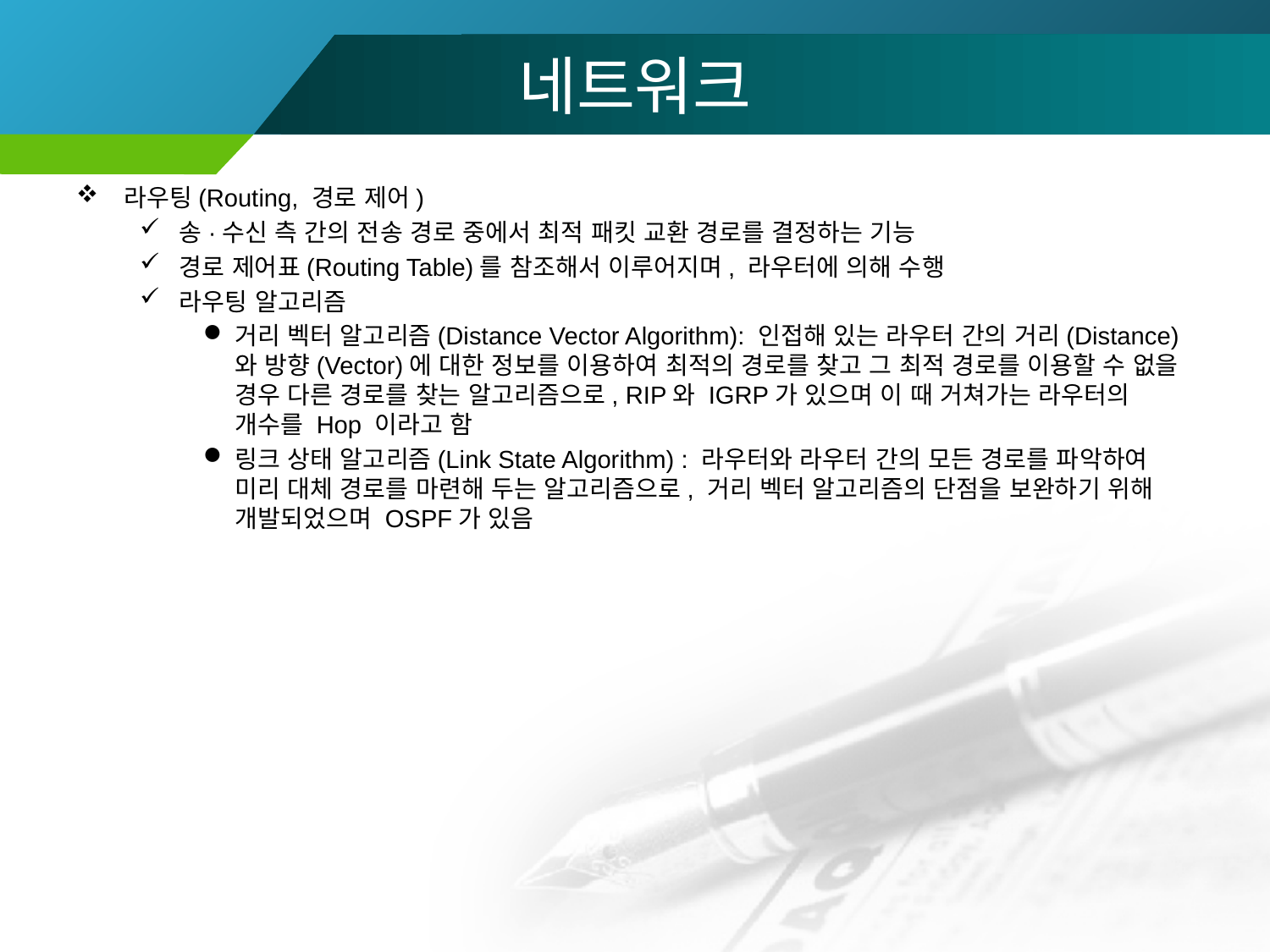

# 네트워크
라우팅(Routing, 경로 제어)
송·수신 측 간의 전송 경로 중에서 최적 패킷 교환 경로를 결정하는 기능
경로 제어표(Routing Table)를 참조해서 이루어지며, 라우터에 의해 수행
라우팅 알고리즘
거리 벡터 알고리즘(Distance Vector Algorithm): 인접해 있는 라우터 간의 거리(Distance)와 방향(Vector)에 대한 정보를 이용하여 최적의 경로를 찾고 그 최적 경로를 이용할 수 없을 경우 다른 경로를 찾는 알고리즘으로, RIP와 IGRP가 있으며 이 때 거쳐가는 라우터의 개수를 Hop 이라고 함
링크 상태 알고리즘(Link State Algorithm) : 라우터와 라우터 간의 모든 경로를 파악하여 미리 대체 경로를 마련해 두는 알고리즘으로, 거리 벡터 알고리즘의 단점을 보완하기 위해 개발되었으며 OSPF가 있음